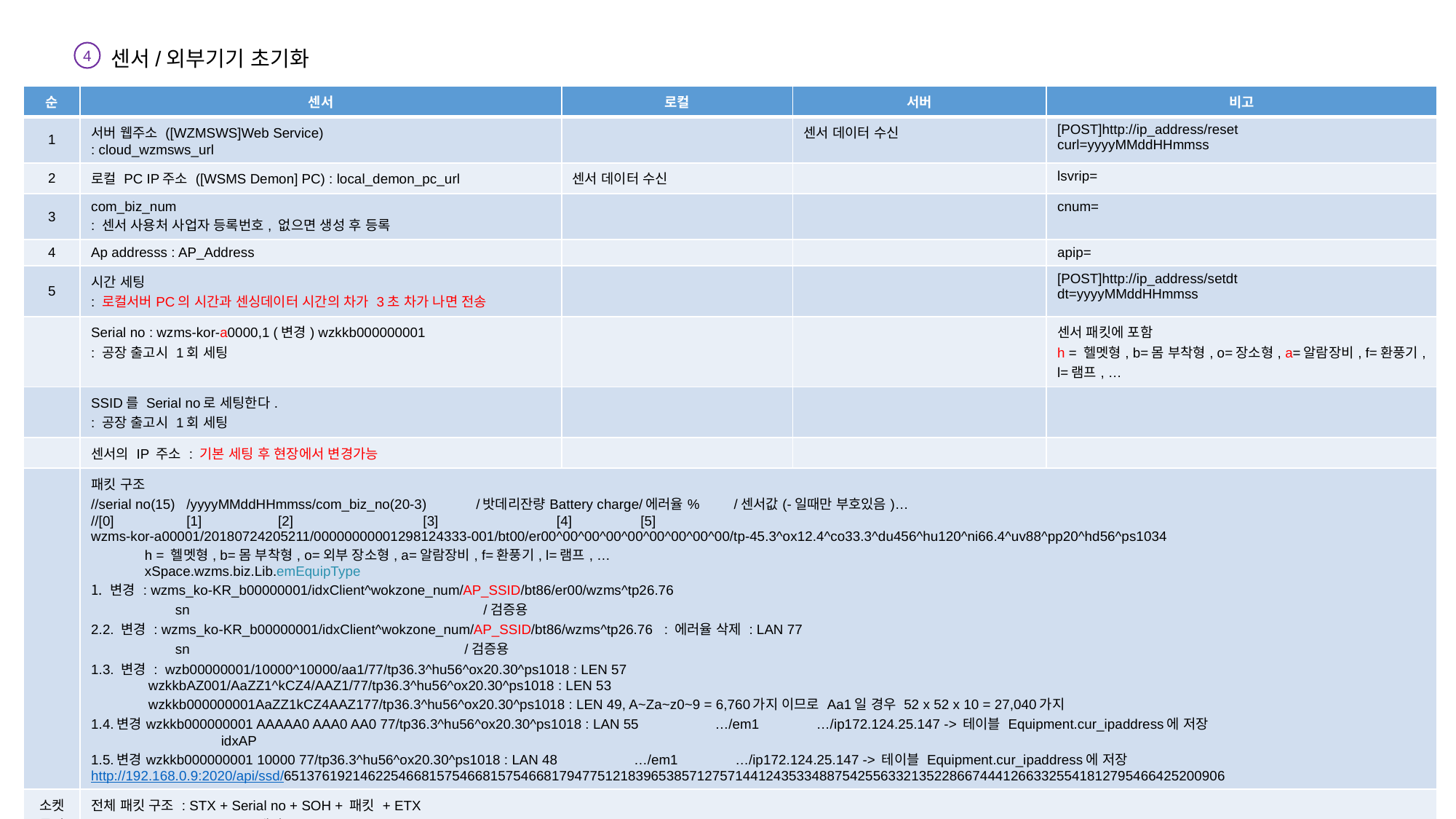

4
# 센서/외부기기 초기화
| 순 | 센서 | 로컬 | 서버 | 비고 |
| --- | --- | --- | --- | --- |
| 1 | 서버 웹주소 ([WZMSWS]Web Service) : cloud\_wzmsws\_url |  | 센서 데이터 수신 | [POST]http://ip\_address/reset curl=yyyyMMddHHmmss |
| 2 | 로컬 PC IP주소 ([WSMS Demon] PC) : local\_demon\_pc\_url | 센서 데이터 수신 |  | lsvrip= |
| 3 | com\_biz\_num : 센서 사용처 사업자 등록번호, 없으면 생성 후 등록 |  |  | cnum= |
| 4 | Ap addresss : AP\_Address |  |  | apip= |
| 5 | 시간 세팅 : 로컬서버PC의 시간과 센싱데이터 시간의 차가 3초 차가 나면 전송 |  |  | [POST]http://ip\_address/setdt dt=yyyyMMddHHmmss |
|  | Serial no : wzms-kor-a0000,1 (변경) wzkkb000000001 : 공장 출고시 1회 세팅 |  |  | 센서 패킷에 포함 h = 헬멧형, b=몸 부착형, o=장소형, a=알람장비, f=환풍기, l=램프, … |
|  | SSID를 Serial no로 세팅한다. : 공장 출고시 1회 세팅 |  |  |  |
|  | 센서의 IP 주소 : 기본 세팅 후 현장에서 변경가능 |  |  |  |
|  | 패킷 구조 //serial no(15) /yyyyMMddHHmmss/com\_biz\_no(20-3) /밧데리잔량Battery charge/에러율% /센서값(-일때만 부호있음)… //[0] [1] [2] [3] [4] [5] wzms-kor-a00001/20180724205211/00000000001298124333-001/bt00/er00^00^00^00^00^00^00^00^00/tp-45.3^ox12.4^co33.3^du456^hu120^ni66.4^uv88^pp20^hd56^ps1034 h = 헬멧형, b=몸 부착형, o=외부 장소형, a=알람장비, f=환풍기, l=램프, … xSpace.wzms.biz.Lib.emEquipType 변경 : wzms\_ko-KR\_b00000001/idxClient^wokzone\_num/AP\_SSID/bt86/er00/wzms^tp26.76 sn /검증용 2. 변경 : wzms\_ko-KR\_b00000001/idxClient^wokzone\_num/AP\_SSID/bt86/wzms^tp26.76 : 에러율 삭제 : LAN 77 sn /검증용 1.3. 변경 : wzb00000001/10000^10000/aa1/77/tp36.3^hu56^ox20.30^ps1018 : LEN 57 wzkkbAZ001/AaZZ1^kCZ4/AAZ1/77/tp36.3^hu56^ox20.30^ps1018 : LEN 53 wzkkb000000001AaZZ1kCZ4AAZ177/tp36.3^hu56^ox20.30^ps1018 : LEN 49, A~Za~z0~9 = 6,760가지 이므로 Aa1일 경우 52 x 52 x 10 = 27,040‬가지 1.4.변경wzkkb000000001 AAAAA0 AAA0 AA0 77/tp36.3^hu56^ox20.30^ps1018 : LAN 55 …/em1 …/ip172.124.25.147 -> 테이블 Equipment.cur\_ipaddress에 저장 idxAP 1.5.변경wzkkb000000001 10000 77/tp36.3^hu56^ox20.30^ps1018 : LAN 48 …/em1 …/ip172.124.25.147 -> 테이블 Equipment.cur\_ipaddress에 저장 http://192.168.0.9:2020/api/ssd/651376192146225466815754668157546681794775121839653857127571441243533488754255633213522866744412663325541812795466425200906 |  |  |  |
| 소켓통신 | 전체 패킷 구조 : STX + Serial no + SOH + 패킷 + ETX '\x02' + Serial no + '\x01' + 패킷 + '\x03' |  |  |  |